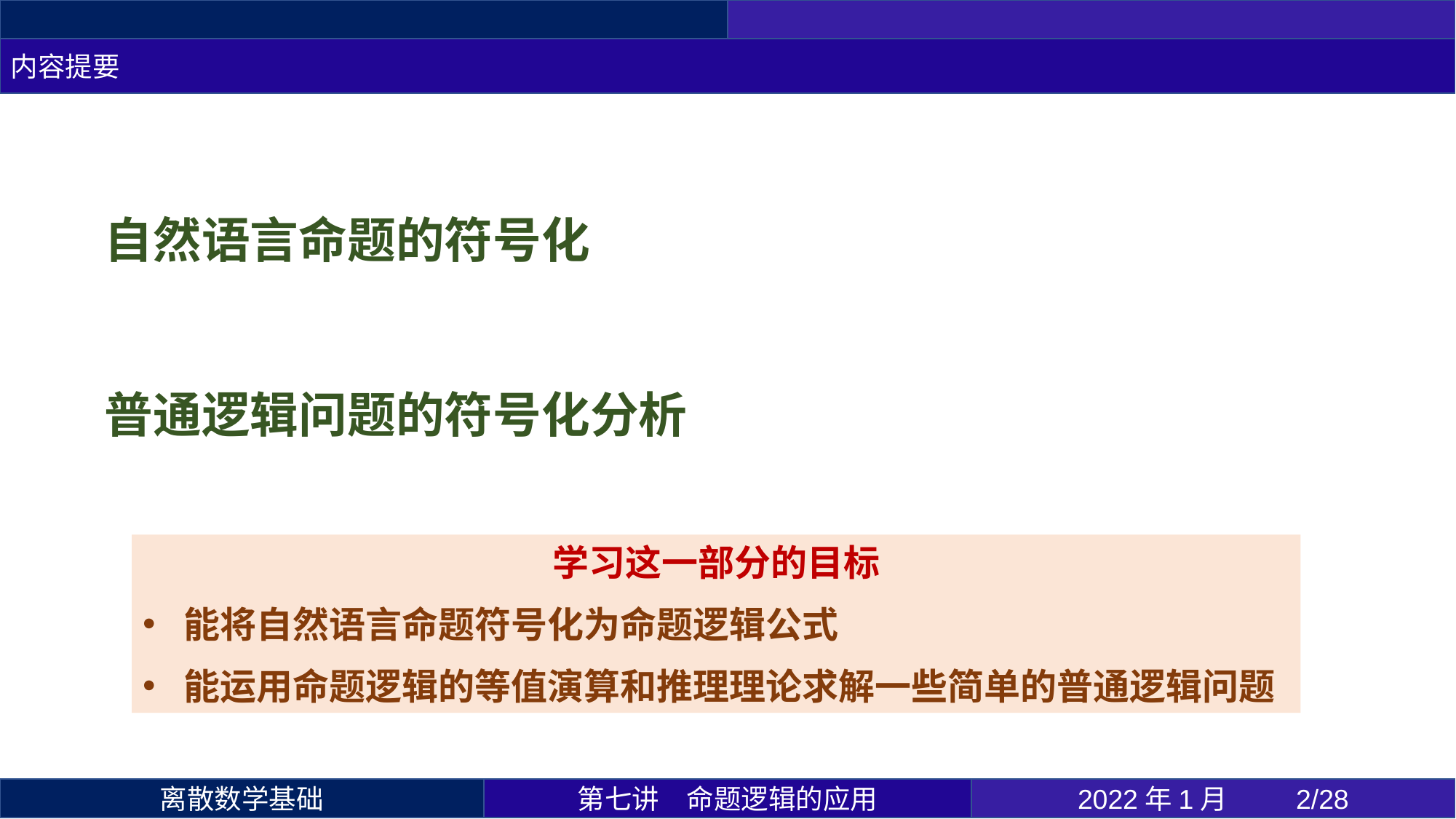

内容提要
自然语言命题的符号化
普通逻辑问题的符号化分析
学习这一部分的目标
能将自然语言命题符号化为命题逻辑公式
能运用命题逻辑的等值演算和推理理论求解一些简单的普通逻辑问题
第七讲	命题逻辑的应用
2022年1月 	2/28
离散数学基础